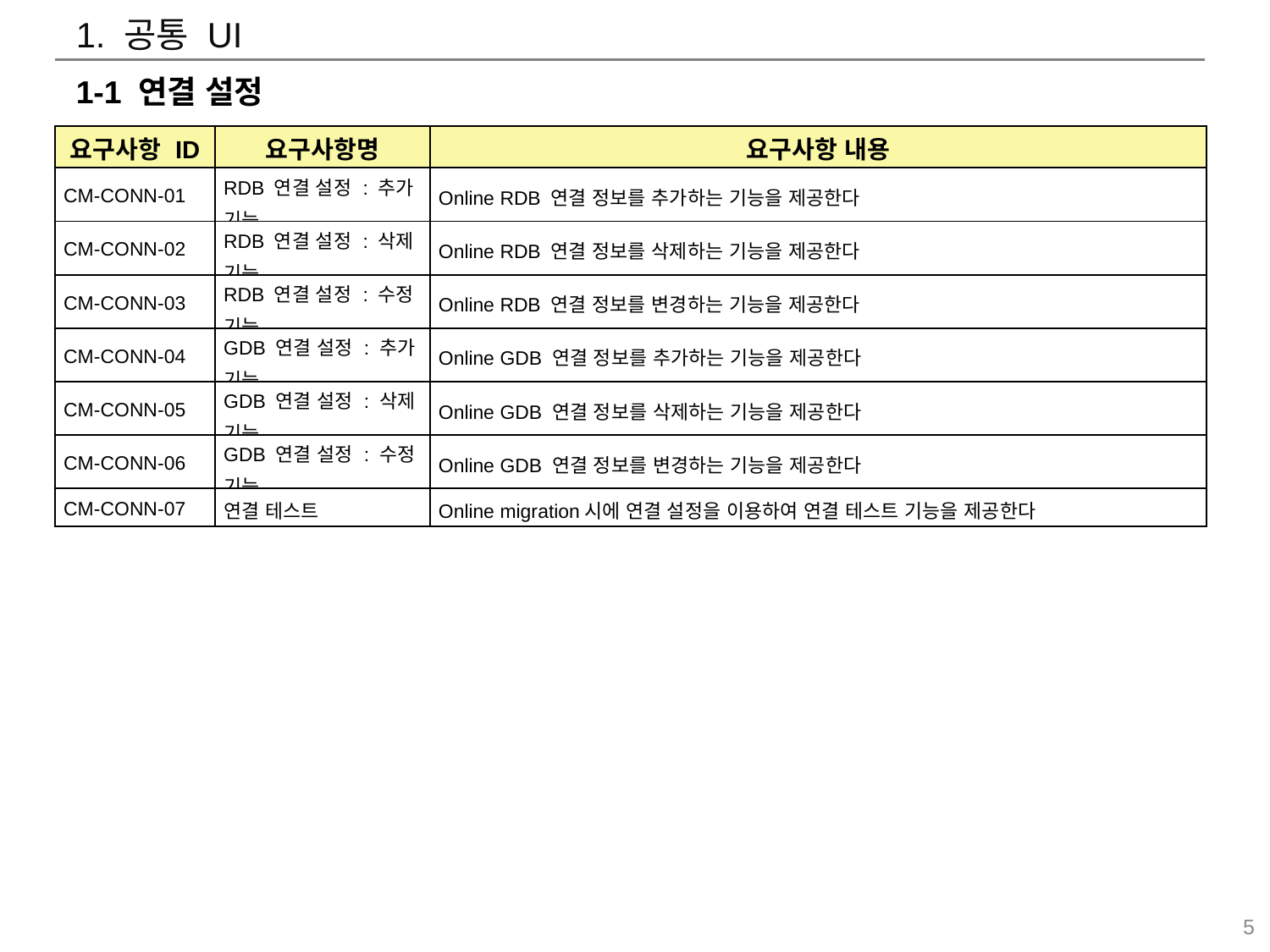

# 1. 공통 UI
1-1 연결 설정
| 요구사항 ID | 요구사항명 | 요구사항 내용 |
| --- | --- | --- |
| CM-CONN-01 | RDB 연결 설정 : 추가 기능 | Online RDB 연결 정보를 추가하는 기능을 제공한다 |
| CM-CONN-02 | RDB 연결 설정 : 삭제 기능 | Online RDB 연결 정보를 삭제하는 기능을 제공한다 |
| CM-CONN-03 | RDB 연결 설정 : 수정 기능 | Online RDB 연결 정보를 변경하는 기능을 제공한다 |
| CM-CONN-04 | GDB 연결 설정 : 추가 기능 | Online GDB 연결 정보를 추가하는 기능을 제공한다 |
| CM-CONN-05 | GDB 연결 설정 : 삭제 기능 | Online GDB 연결 정보를 삭제하는 기능을 제공한다 |
| CM-CONN-06 | GDB 연결 설정 : 수정 기능 | Online GDB 연결 정보를 변경하는 기능을 제공한다 |
| CM-CONN-07 | 연결 테스트 | Online migration시에 연결 설정을 이용하여 연결 테스트 기능을 제공한다 |
5